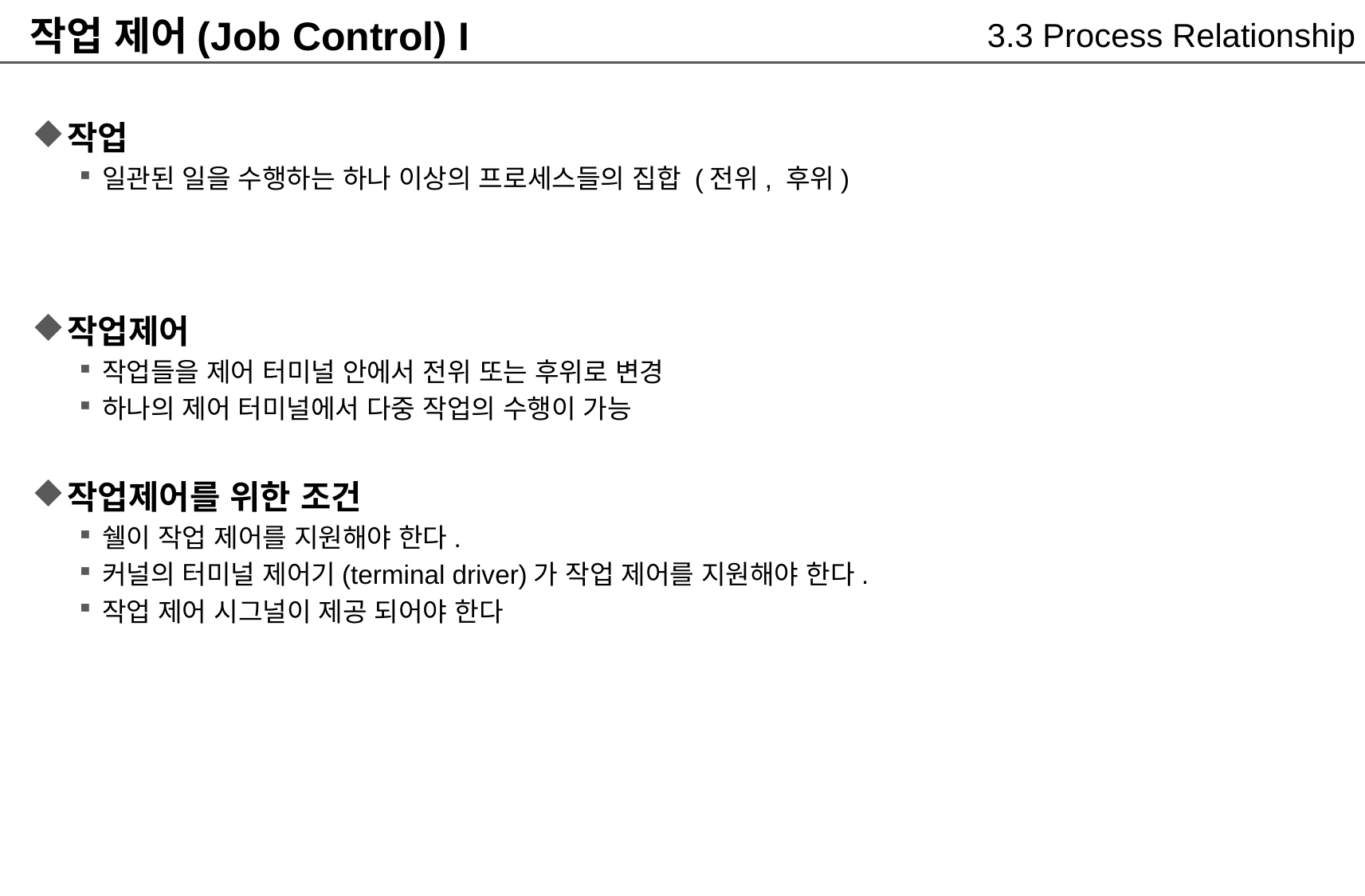

# 작업 제어(Job Control) I
3.3 Process Relationship
작업
일관된 일을 수행하는 하나 이상의 프로세스들의 집합 (전위, 후위)

작업제어
작업들을 제어 터미널 안에서 전위 또는 후위로 변경
하나의 제어 터미널에서 다중 작업의 수행이 가능

작업제어를 위한 조건
쉘이 작업 제어를 지원해야 한다.
커널의 터미널 제어기(terminal driver)가 작업 제어를 지원해야 한다.
작업 제어 시그널이 제공 되어야 한다